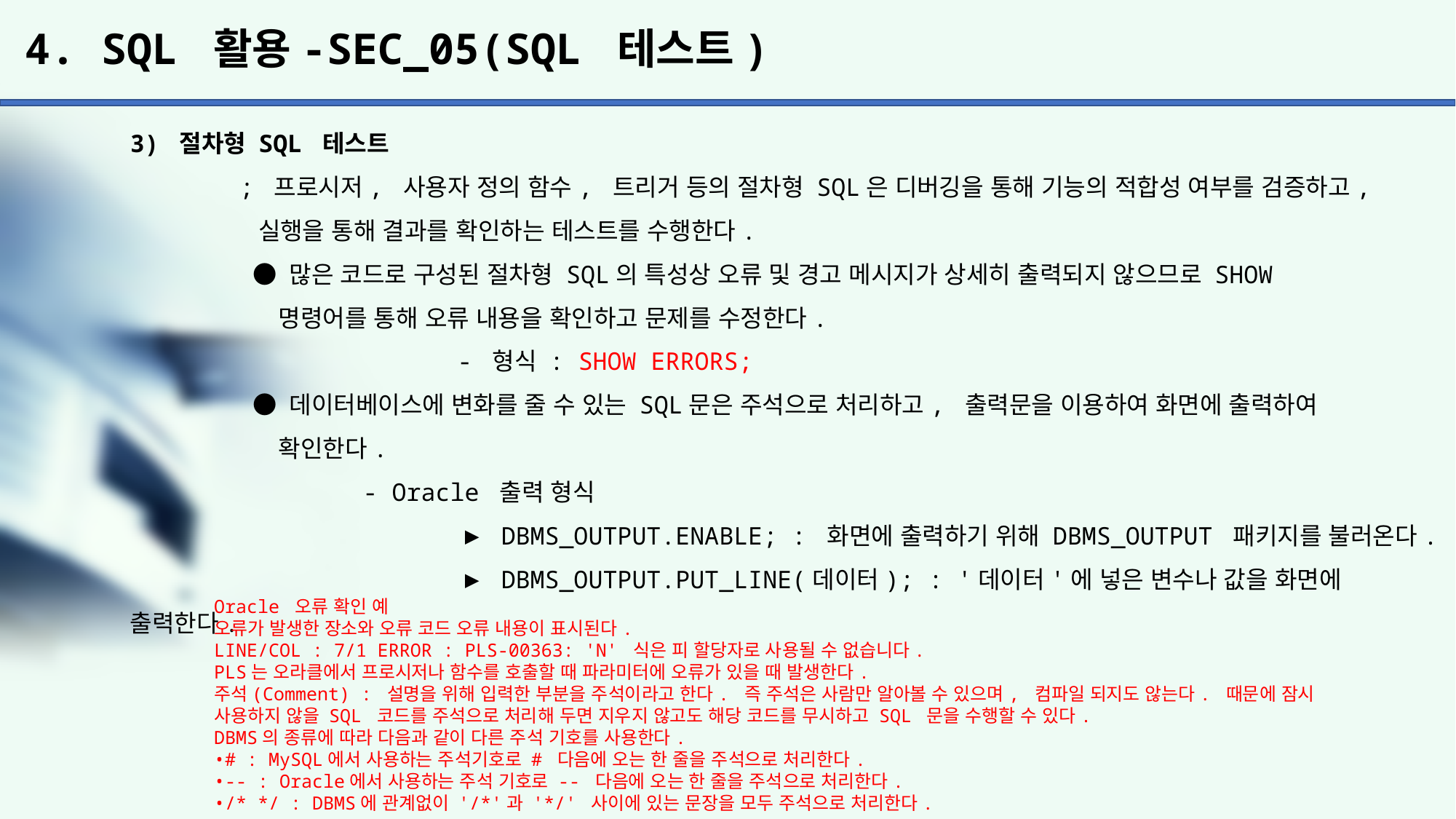

# 4. SQL 활용-SEC_05(SQL 테스트)
3) 절차형 SQL 테스트
	; 프로시저, 사용자 정의 함수, 트리거 등의 절차형 SQL은 디버깅을 통해 기능의 적합성 여부를 검증하고,
	  실행을 통해 결과를 확인하는 테스트를 수행한다.
	  ● 많은 코드로 구성된 절차형 SQL의 특성상 오류 및 경고 메시지가 상세히 출력되지 않으므로 SHOW
	     명령어를 통해 오류 내용을 확인하고 문제를 수정한다.
			- 형식 : SHOW ERRORS;
	  ● 데이터베이스에 변화를 줄 수 있는 SQL문은 주석으로 처리하고, 출력문을 이용하여 화면에 출력하여
	     확인한다.
		 - Oracle 출력 형식
			▶ DBMS_OUTPUT.ENABLE; : 화면에 출력하기 위해 DBMS_OUTPUT 패키지를 불러온다.
			▶ DBMS_OUTPUT.PUT_LINE(데이터); : '데이터'에 넣은 변수나 값을 화면에 출력한다.
Oracle 오류 확인 예
오류가 발생한 장소와 오류 코드 오류 내용이 표시된다.
LINE/COL : 7/1 ERROR : PLS-00363: 'N' 식은 피 할당자로 사용될 수 없습니다.
PLS는 오라클에서 프로시저나 함수를 호출할 때 파라미터에 오류가 있을 때 발생한다.
주석(Comment) : 설명을 위해 입력한 부분을 주석이라고 한다. 즉 주석은 사람만 알아볼 수 있으며, 컴파일 되지도 않는다. 때문에 잠시 사용하지 않을 SQL 코드를 주석으로 처리해 두면 지우지 않고도 해당 코드를 무시하고 SQL 문을 수행할 수 있다.
DBMS의 종류에 따라 다음과 같이 다른 주석 기호를 사용한다.
•# : MySQL에서 사용하는 주석기호로 # 다음에 오는 한 줄을 주석으로 처리한다.
•-- : Oracle에서 사용하는 주석 기호로 -- 다음에 오는 한 줄을 주석으로 처리한다.
•/* */ : DBMS에 관계없이 '/*'과 '*/' 사이에 있는 문장을 모두 주석으로 처리한다.